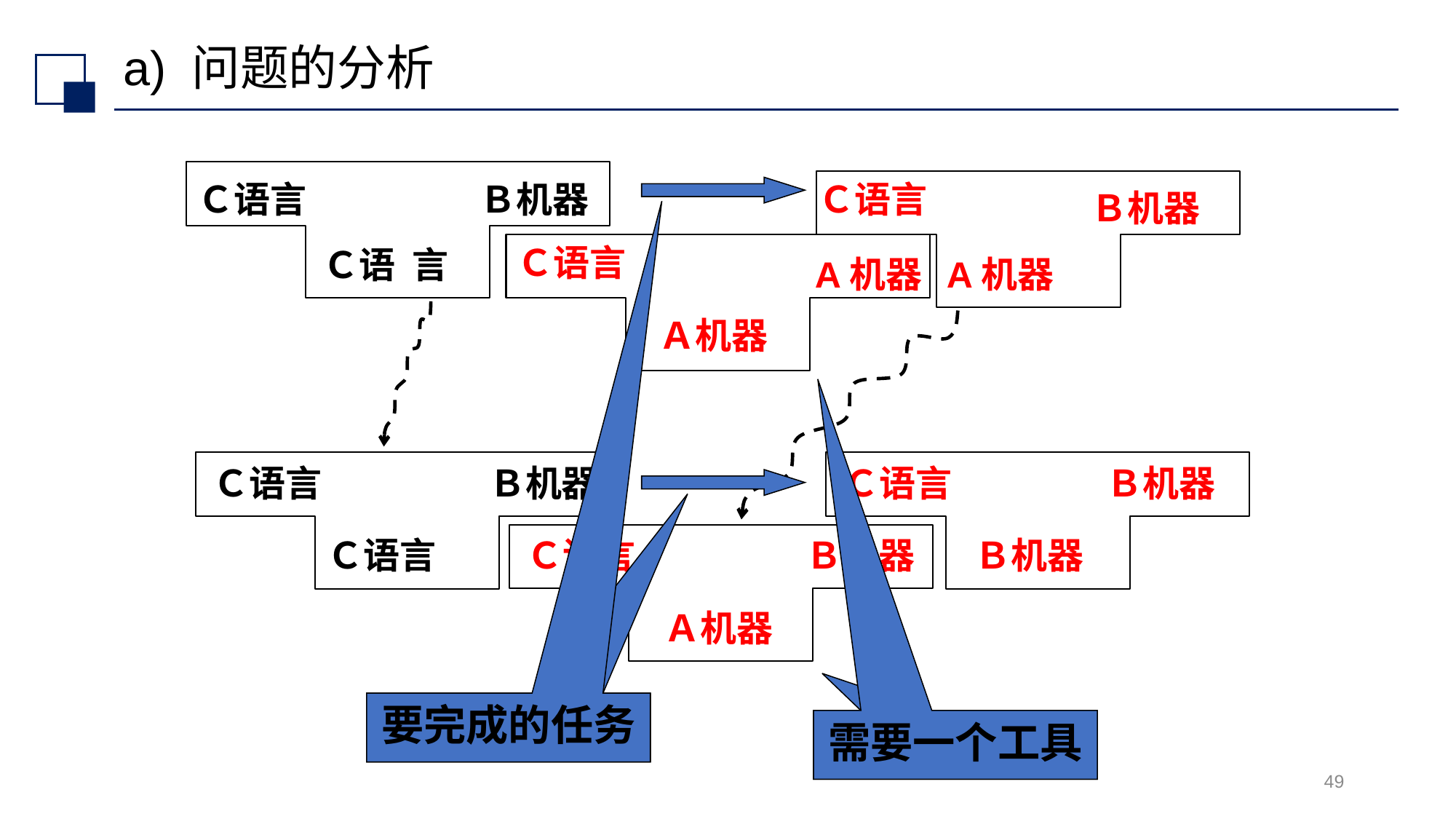

# a) 问题的分析

Ｃ语言
Ｂ机器
Ｃ语言

Ｂ机器
Ｃ语言

Ｃ语  言
A机器
A机器

Ａ机器

Ｃ语言
Ｂ机器
Ｃ语言
Ｂ机器

Ｃ语言
Ｃ语言
Ｂ机器
Ｂ机器
Ａ机器
要完成的任务
要完成的任务
需要一个工具
需要一个工具
49